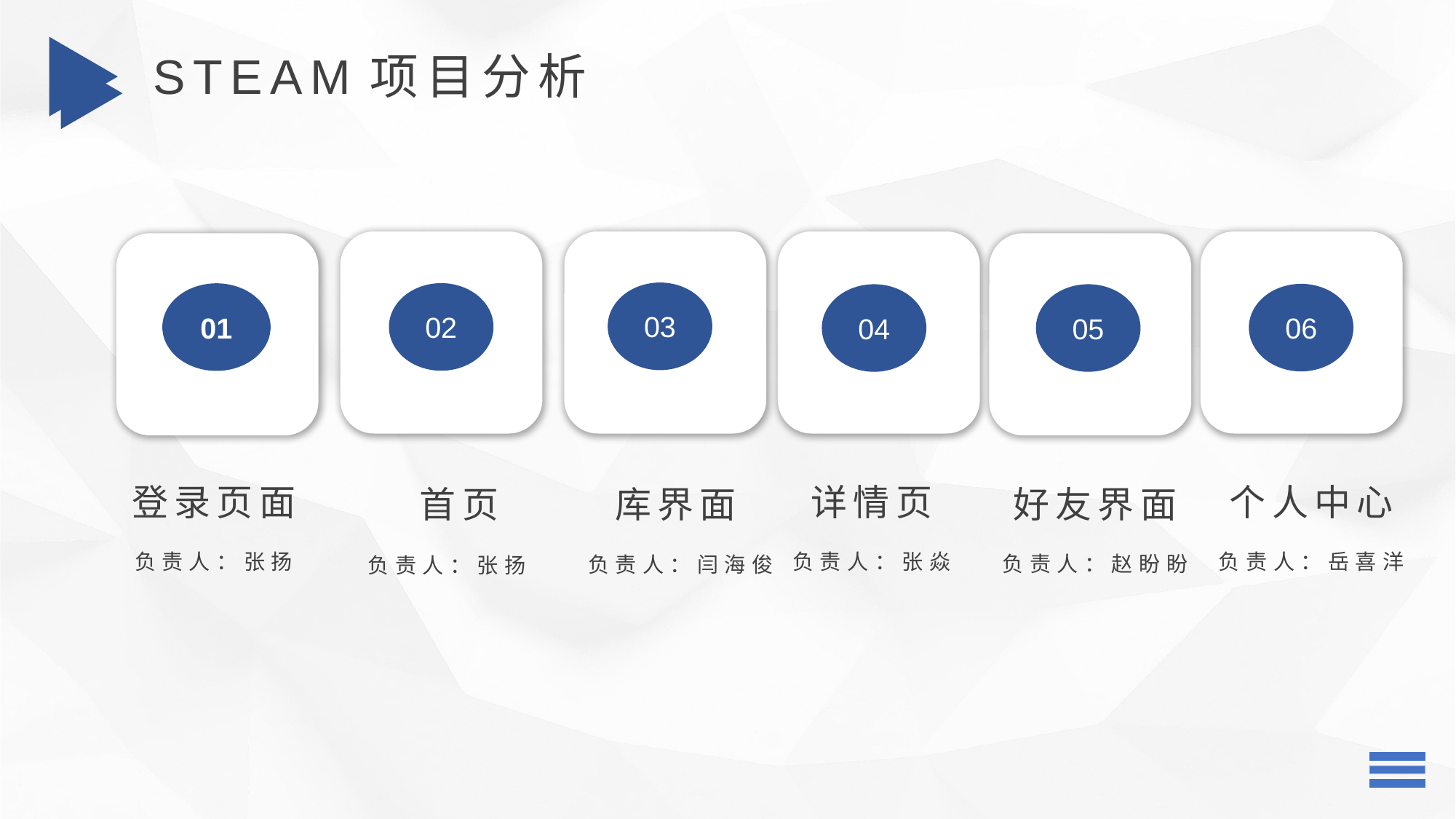

STEAM项目分析

02

03
02
01
06
04
05
详情页
负责人：张焱
个人中心
负责人：岳喜洋
登录页面
负责人：张扬
首页
负责人：张扬
库界面
好友界面
负责人：赵盼盼
负责人：闫海俊